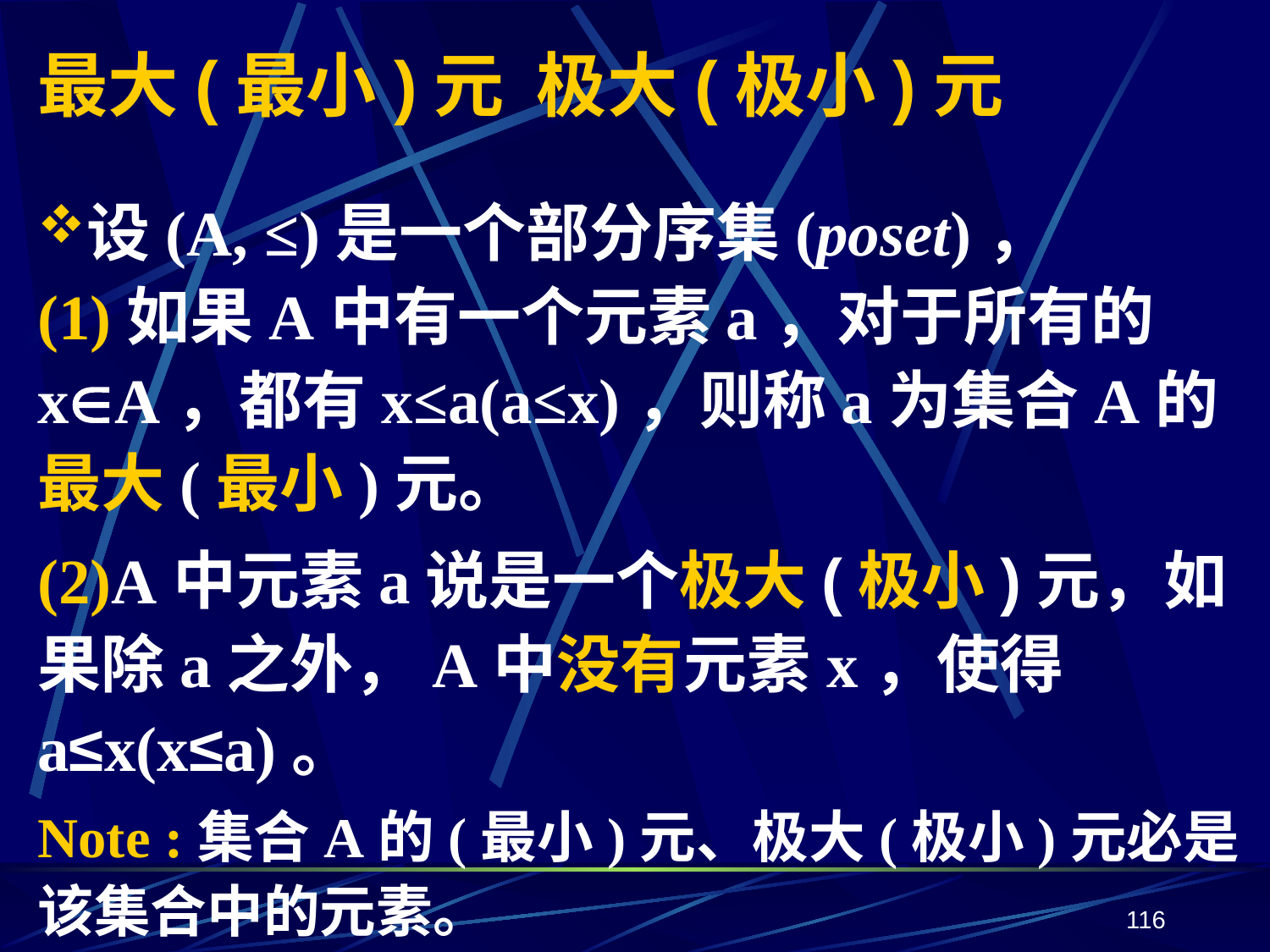

# 最大(最小)元  极大(极小)元
设(A, ≤)是一个部分序集(poset)，
(1)如果A中有一个元素a，对于所有的x∈A，都有x≤a(a≤x)，则称a为集合A的最大(最小)元。
(2)A中元素a说是一个极大(极小)元，如果除a之外，A中没有元素x，使得a≤x(x≤a)。
Note :集合A的(最小)元、极大(极小)元必是该集合中的元素。
116